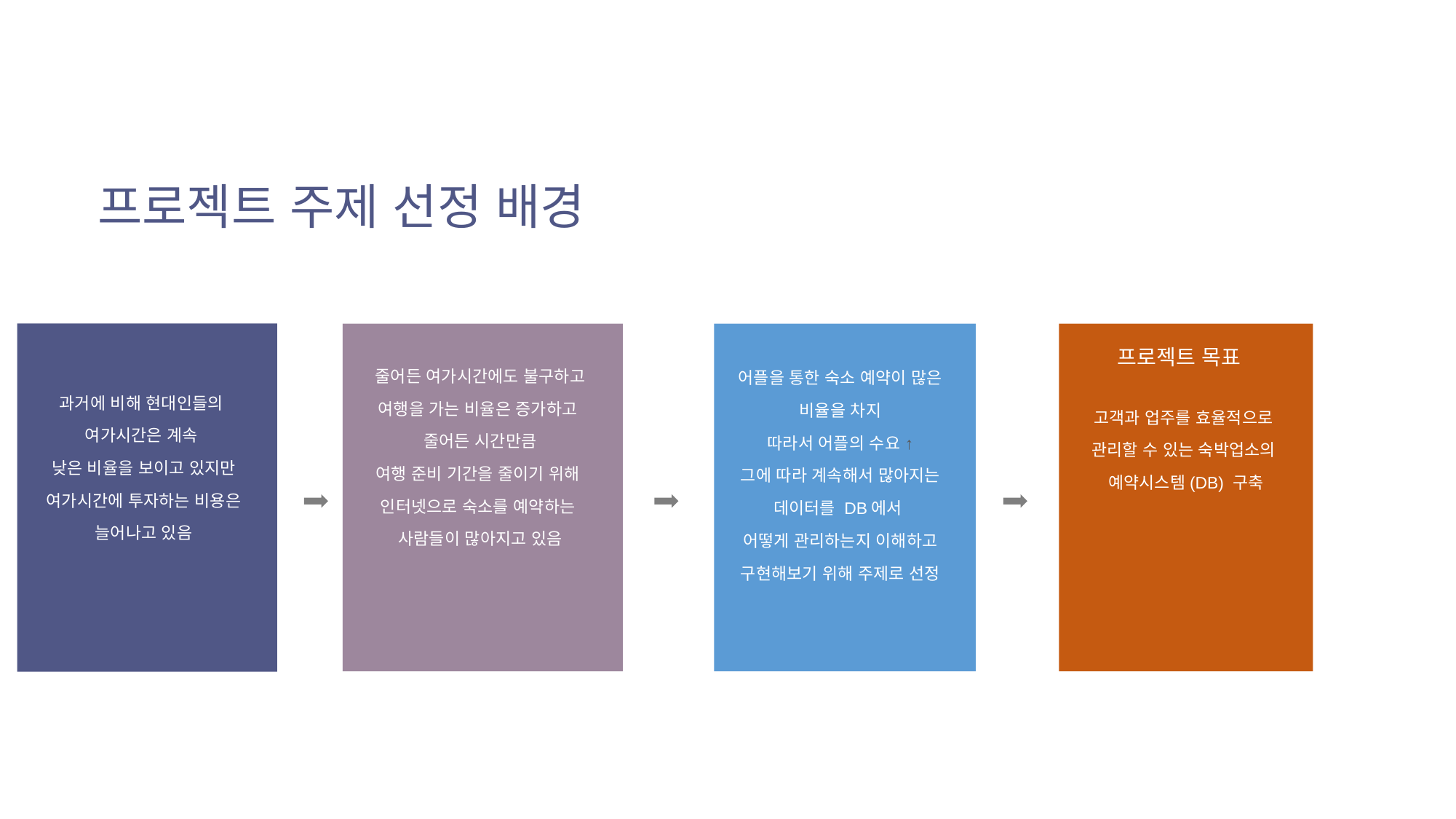

프로젝트 주제 선정 배경

프로젝트 목표
줄어든 여가시간에도 불구하고 여행을 가는 비율은 증가하고
줄어든 시간만큼
여행 준비 기간을 줄이기 위해
인터넷으로 숙소를 예약하는
사람들이 많아지고 있음

어플을 통한 숙소 예약이 많은 비율을 차지
따라서 어플의 수요 ↑
그에 따라 계속해서 많아지는 데이터를 DB에서
어떻게 관리하는지 이해하고
구현해보기 위해 주제로 선정

과거에 비해 현대인들의
여가시간은 계속
낮은 비율을 보이고 있지만
여가시간에 투자하는 비용은 늘어나고 있음
고객과 업주를 효율적으로
관리할 수 있는 숙박업소의
예약시스템(DB) 구축